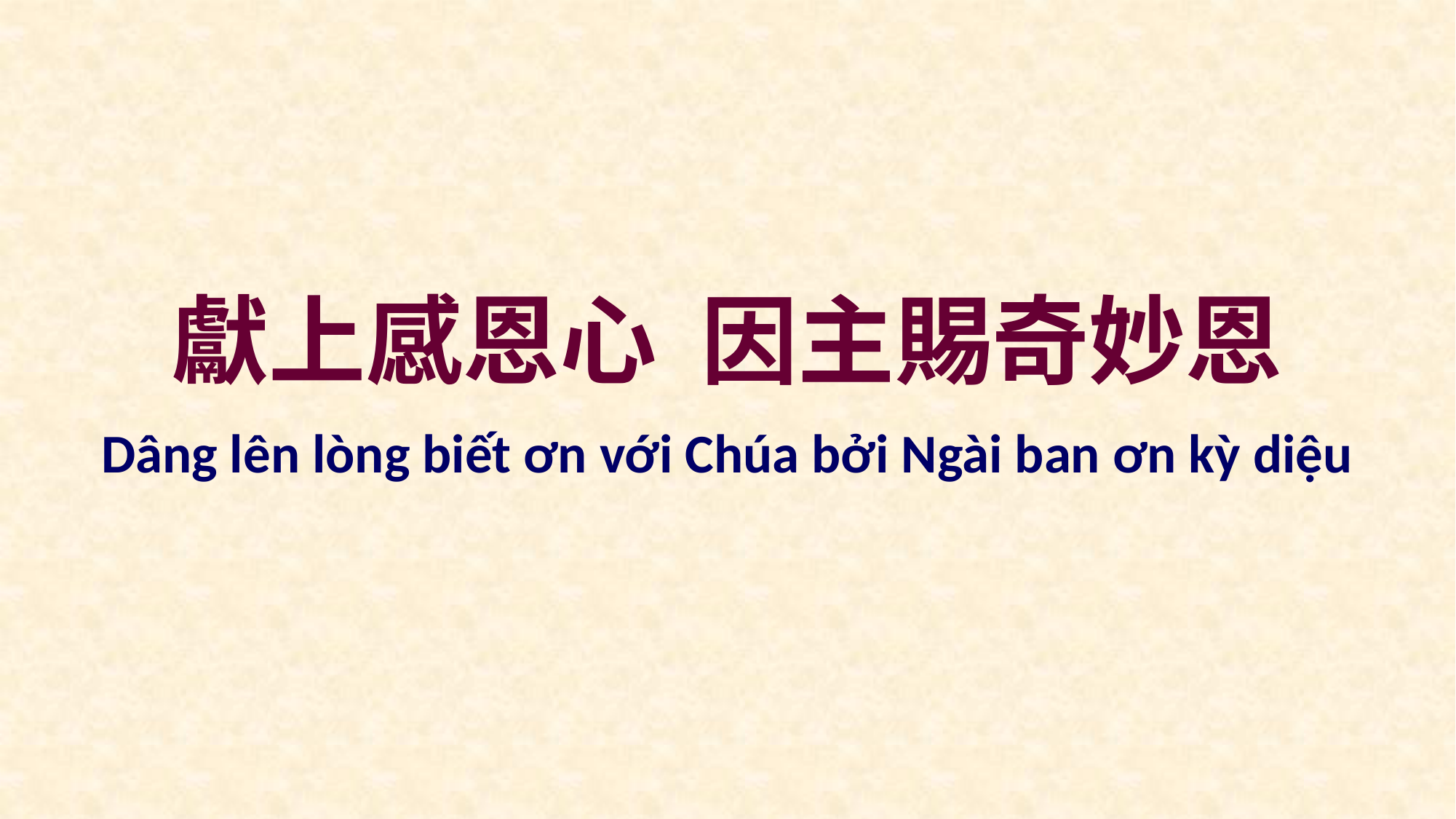

獻上感恩心  因主賜奇妙恩
Dâng lên lòng biết ơn với Chúa bởi Ngài ban ơn kỳ diệu